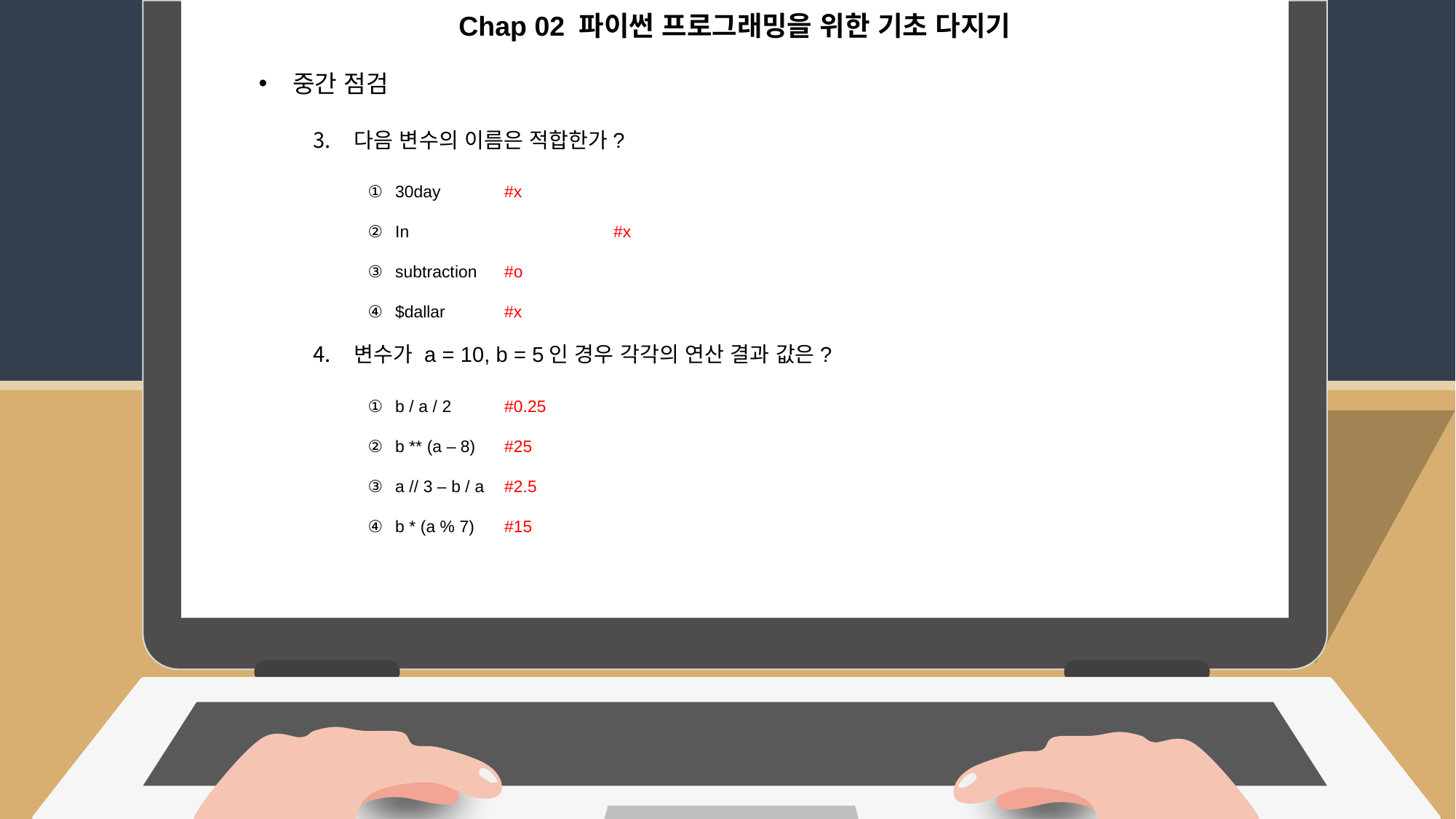

Chap 02 파이썬 프로그래밍을 위한 기초 다지기
중간 점검

다음 변수의 이름은 적합한가?

30day	#x

In		#x

subtraction	#o

$dallar	#x

변수가 a = 10, b = 5인 경우 각각의 연산 결과 값은?

b / a / 2	#0.25

b ** (a – 8)	#25

a // 3 – b / a	#2.5

b * (a % 7)	#15